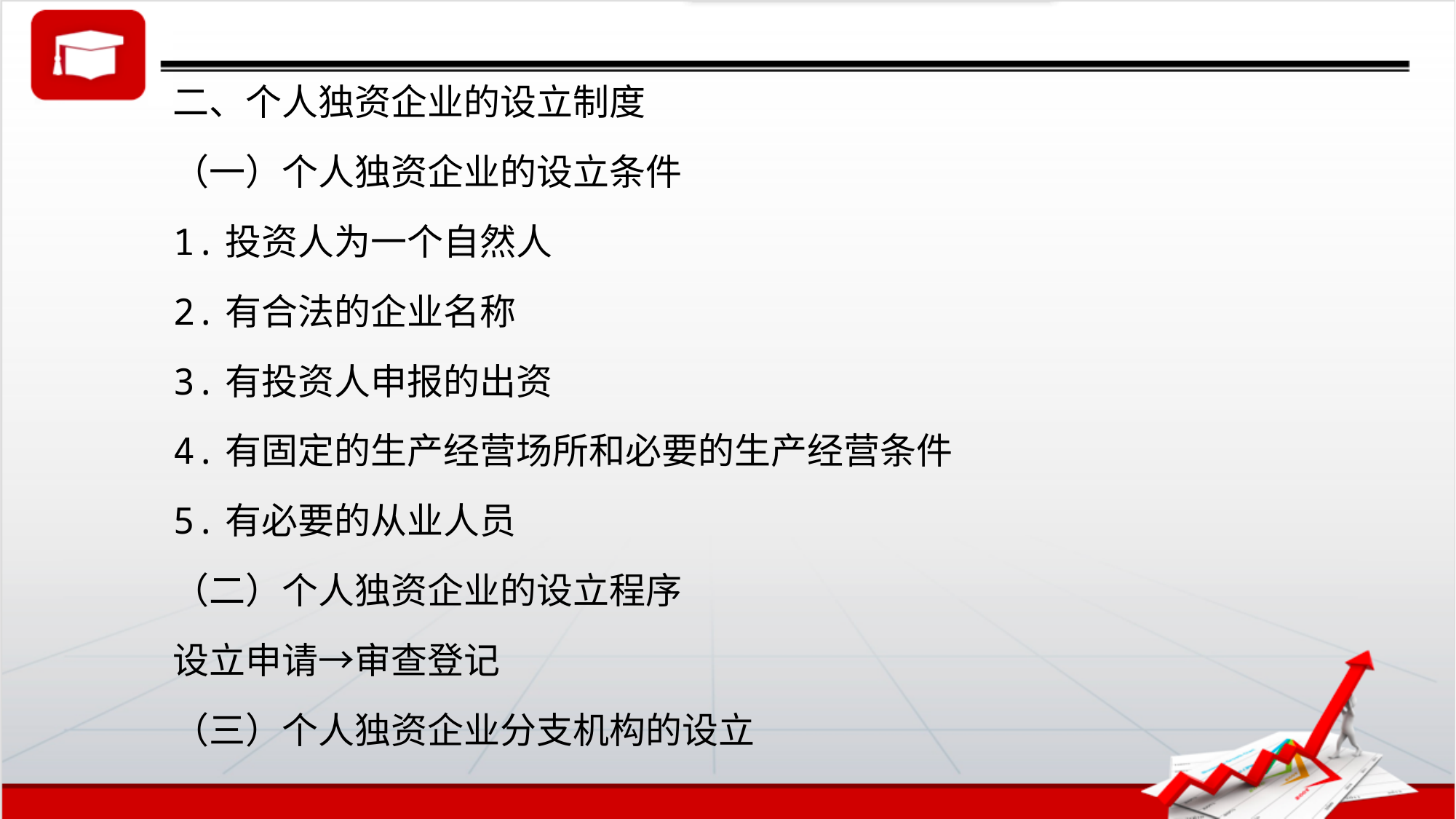

二、个人独资企业的设立制度
（一）个人独资企业的设立条件
1.投资人为一个自然人
2.有合法的企业名称
3.有投资人申报的出资
4.有固定的生产经营场所和必要的生产经营条件
5.有必要的从业人员
（二）个人独资企业的设立程序
设立申请→审查登记
（三）个人独资企业分支机构的设立